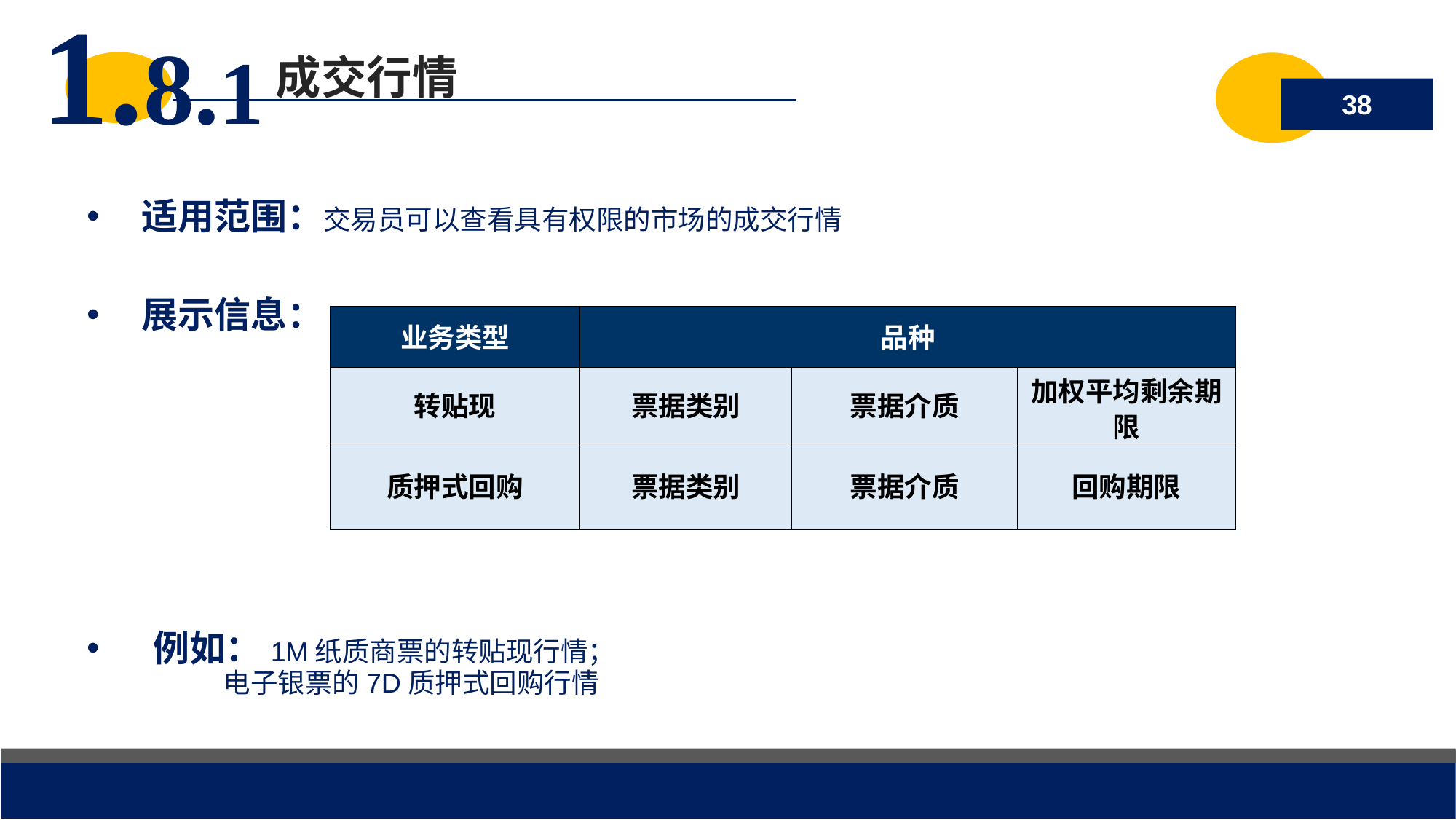

成交行情
1.8.1

38

适用范围：交易员可以查看具有权限的市场的成交行情

展示信息：

  例如：1M纸质商票的转贴现行情；
                     电子银票的7D质押式回购行情
| 业务类型 | 品种 |  |  |
| --- | --- | --- | --- |
| 转贴现 | 票据类别 | 票据介质 | 加权平均剩余期限 |
| 质押式回购 | 票据类别 | 票据介质 | 回购期限 |

2018/7/19